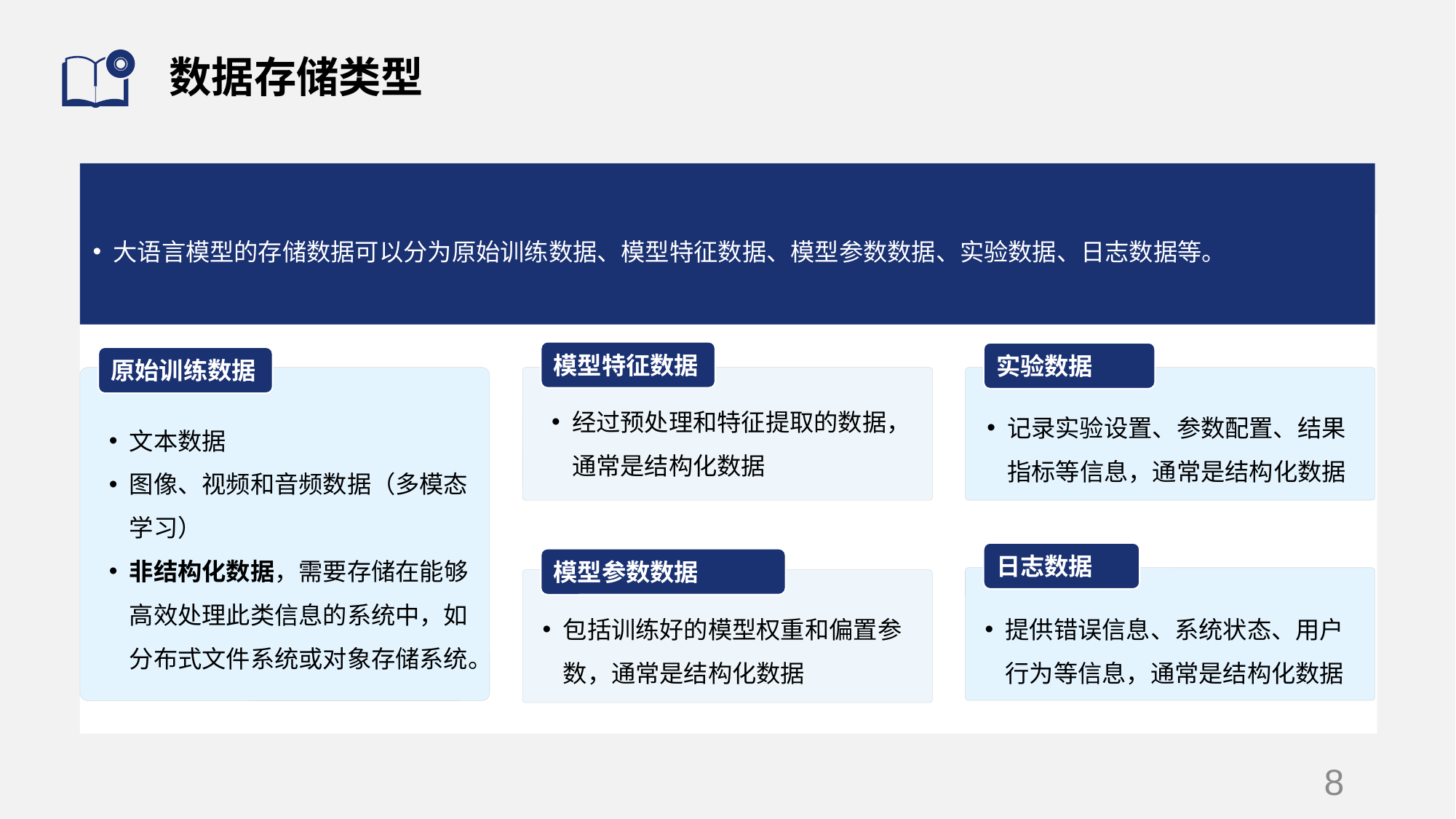

# 数据存储类型

大语言模型的存储数据可以分为原始训练数据、模型特征数据、模型参数数据、实验数据、日志数据等。

模型特征数据
实验数据
原始训练数据

经过预处理和特征提取的数据，通常是结构化数据
记录实验设置、参数配置、结果指标等信息，通常是结构化数据

文本数据
图像、视频和音频数据（多模态学习）
非结构化数据，需要存储在能够高效处理此类信息的系统中，如分布式文件系统或对象存储系统。
日志数据
模型参数数据

包括训练好的模型权重和偏置参数，通常是结构化数据
提供错误信息、系统状态、用户行为等信息，通常是结构化数据

8